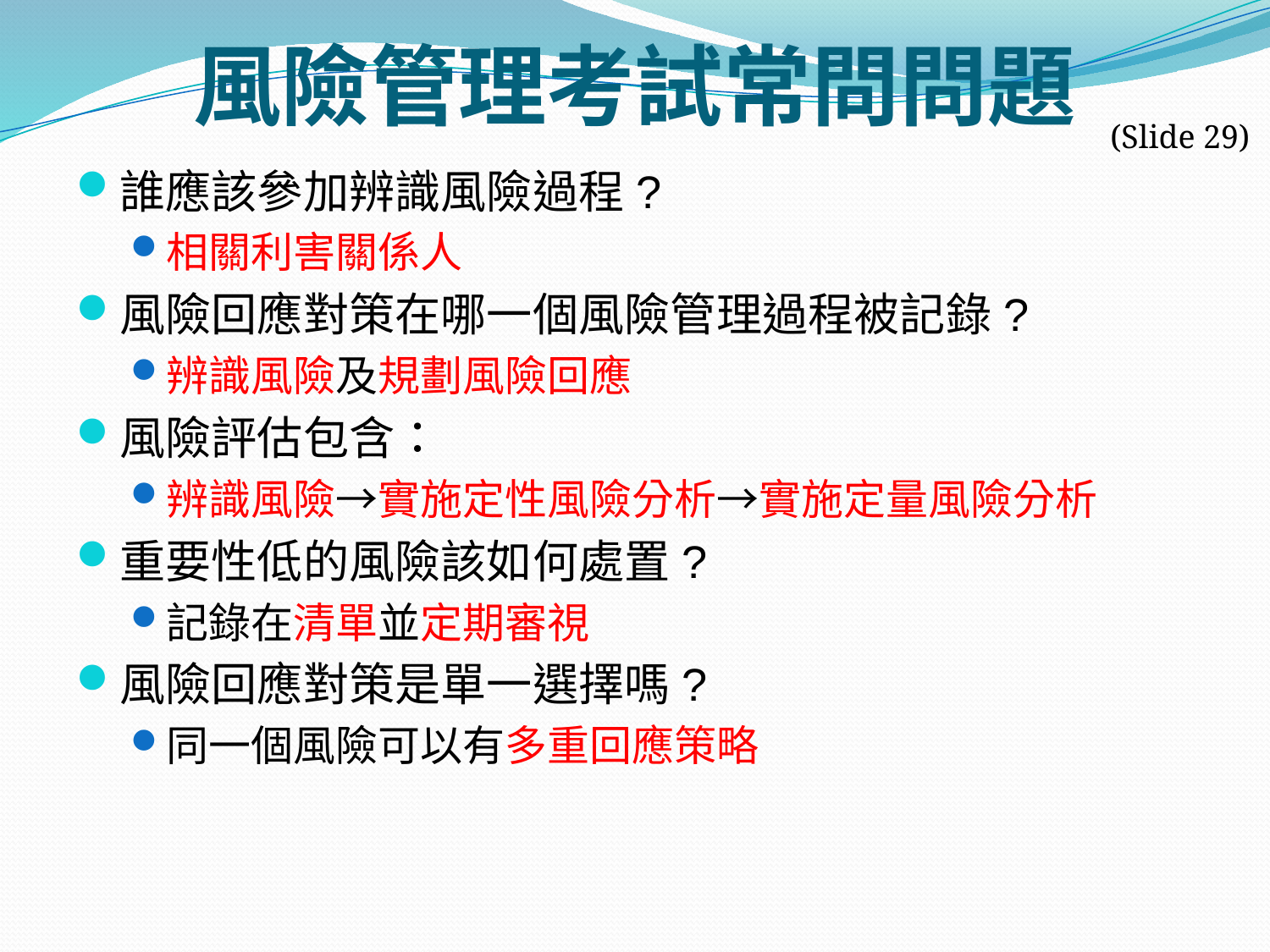

# 風險管理考試常問問題
(Slide 29)
誰應該參加辨識風險過程?
相關利害關係人
風險回應對策在哪一個風險管理過程被記錄?
辨識風險及規劃風險回應
風險評估包含：
辨識風險→實施定性風險分析→實施定量風險分析
重要性低的風險該如何處置?
記錄在清單並定期審視
風險回應對策是單一選擇嗎?
同一個風險可以有多重回應策略